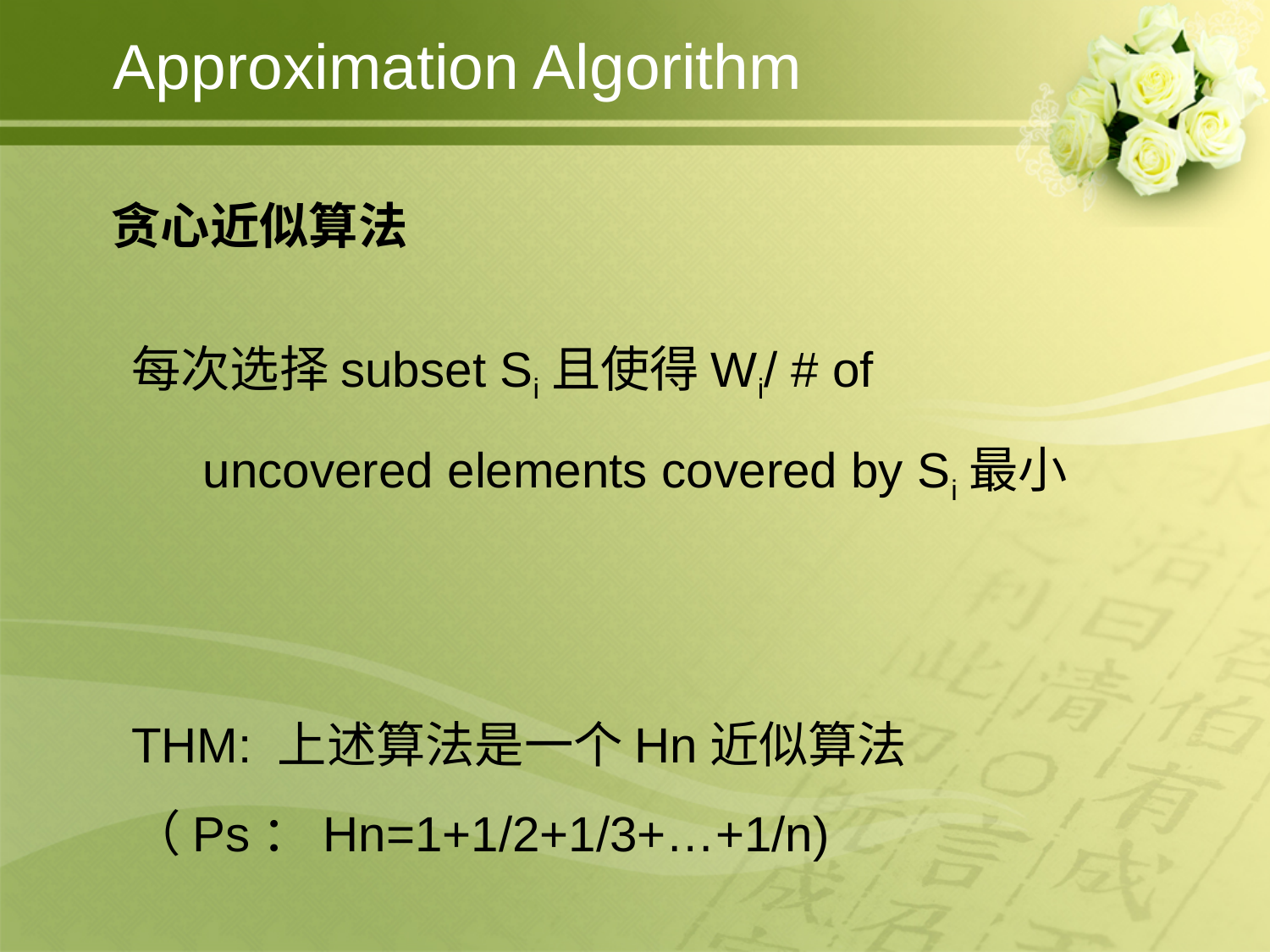

Approximation Algorithm
贪心近似算法
每次选择subset Si且使得Wi/ # of uncovered elements covered by Si最小

THM: 上述算法是一个Hn近似算法
（Ps：Hn=1+1/2+1/3+…+1/n)